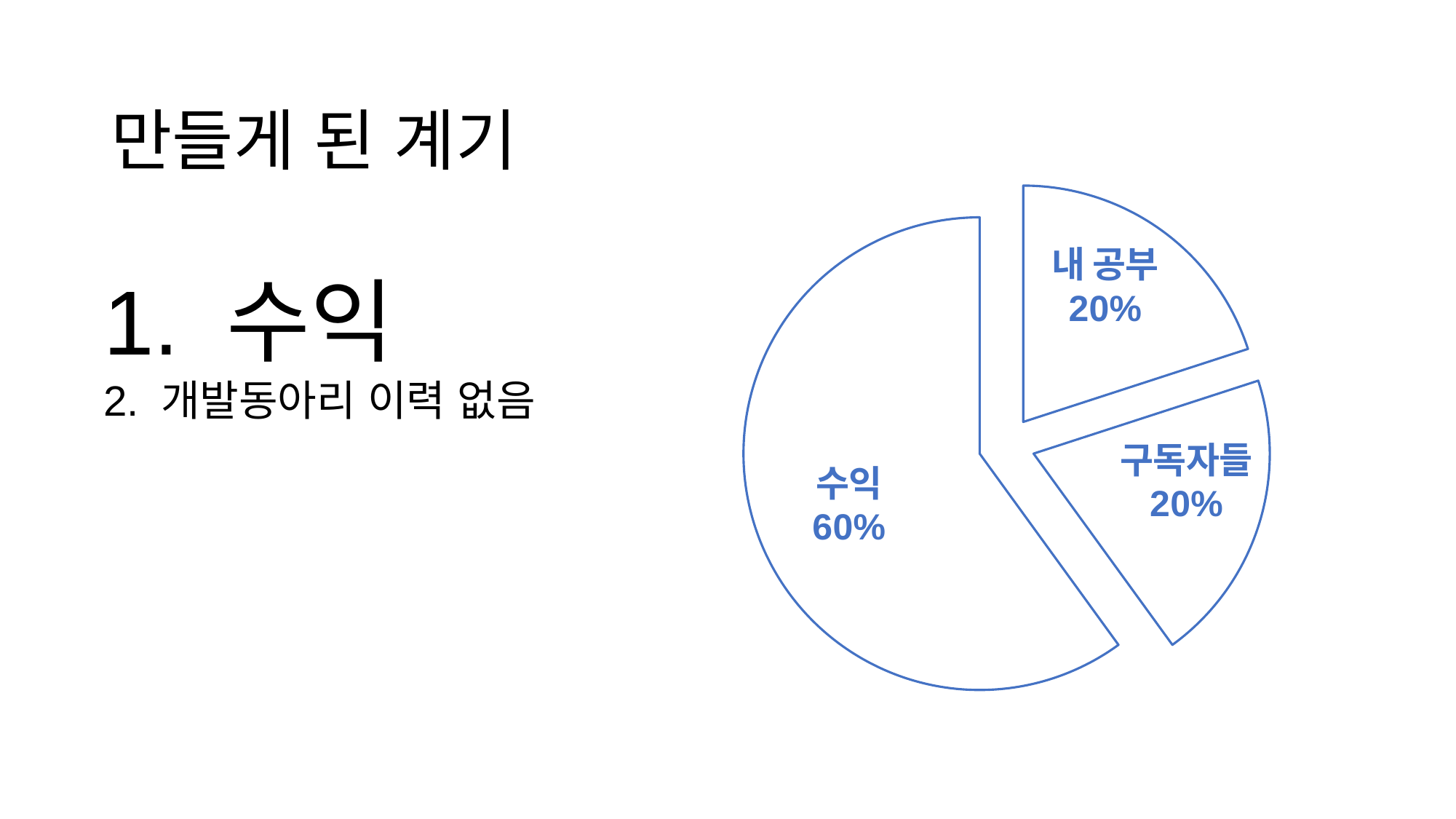

# 만들게 된 계기

### Chart:

| Category | 판매 |
|---|---|
| 내 공부 | 2.0 |
| 구독자들 | 2.0 |
| 수익 | 6.0 |
1. 수익
2. 개발동아리 이력 없음